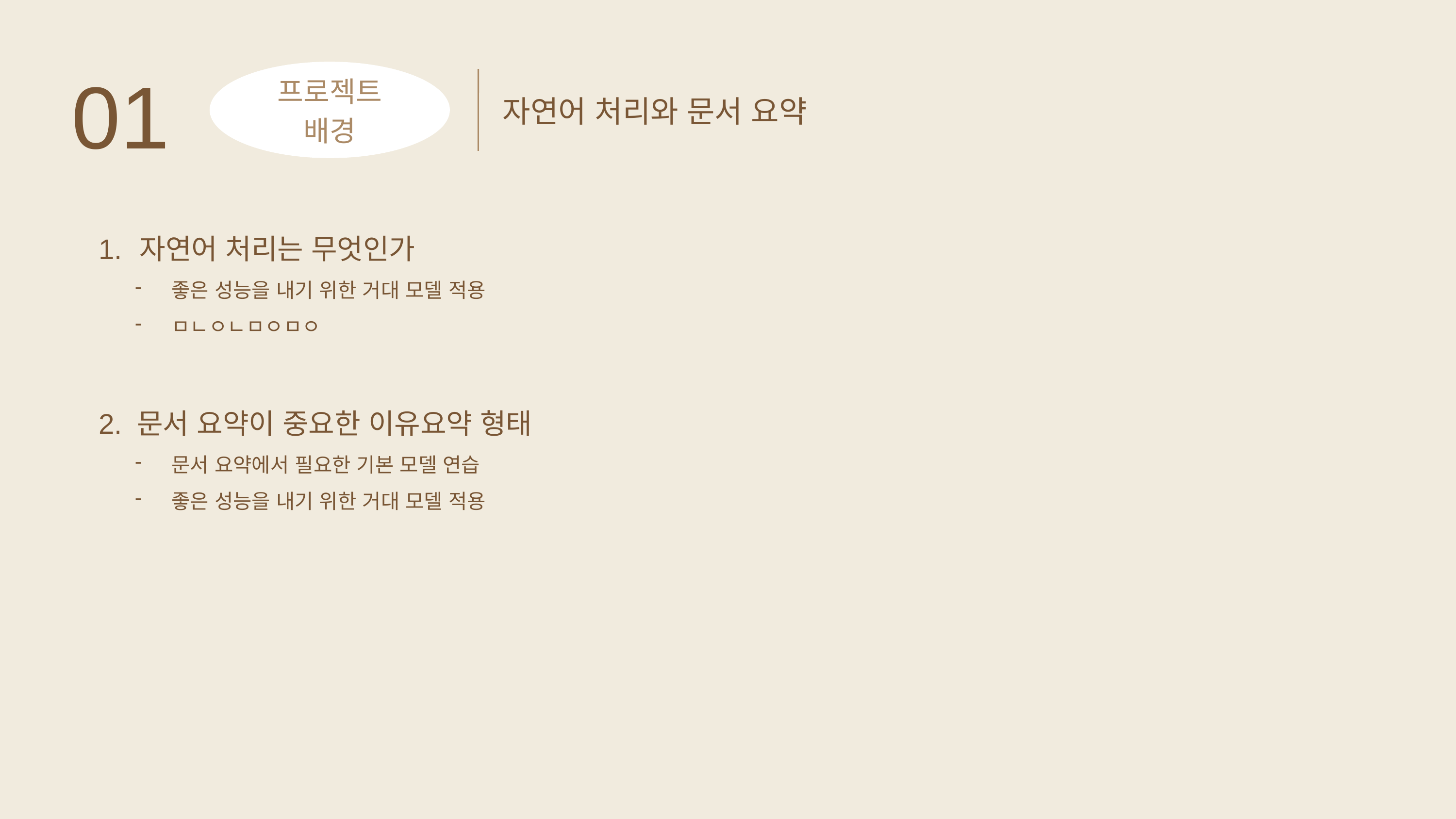

01

프로젝트 배경

자연어 처리와 문서 요약
자연어 처리는 무엇인가
좋은 성능을 내기 위한 거대 모델 적용
ㅁㄴㅇㄴㅁㅇㅁㅇ

2. 문서 요약이 중요한 이유요약 형태
문서 요약에서 필요한 기본 모델 연습
좋은 성능을 내기 위한 거대 모델 적용